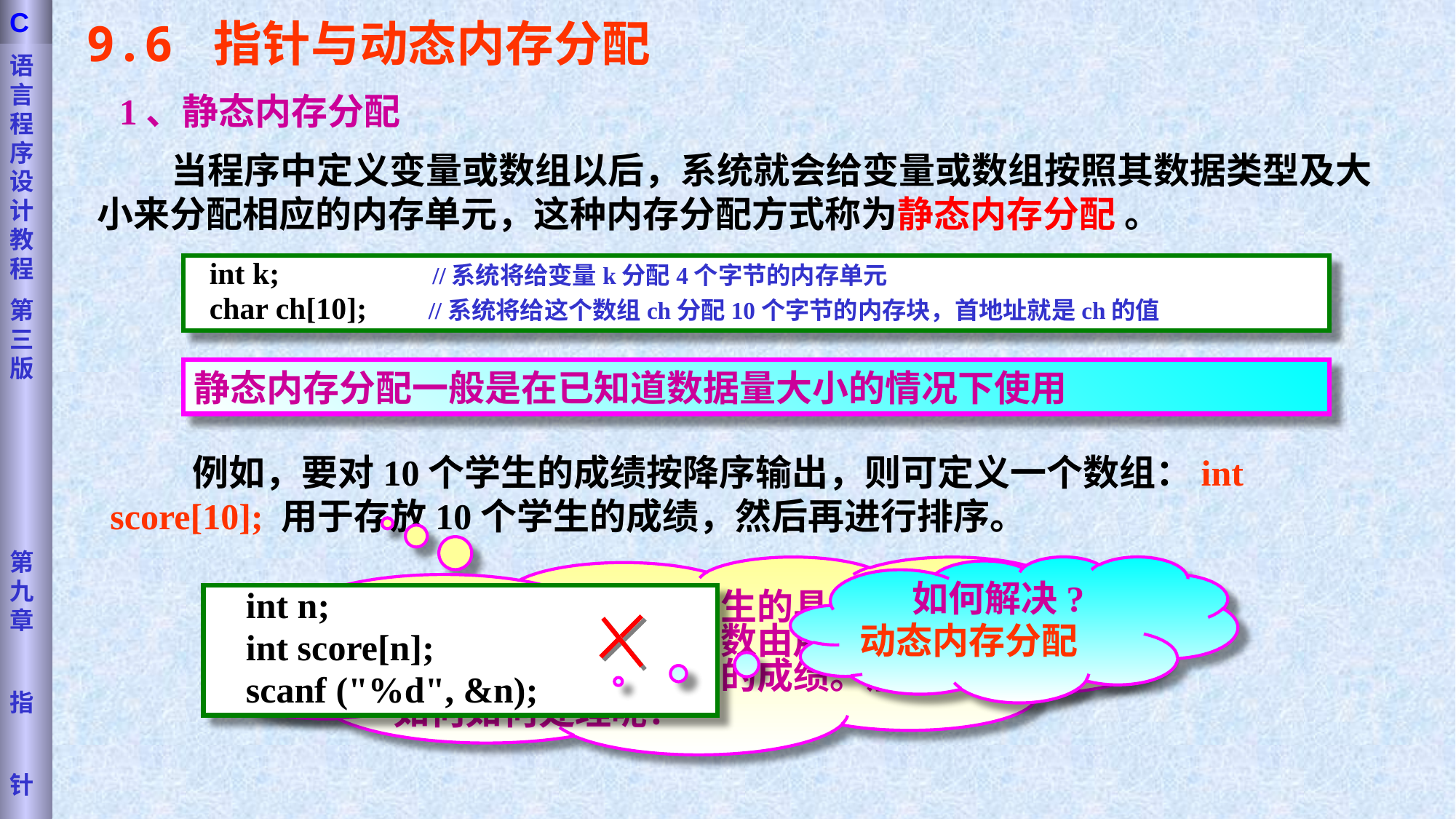

语言程序设计教程
第三版

第九章

指

针
C
9.6 指针与动态内存分配
1、静态内存分配
        当程序中定义变量或数组以后，系统就会给变量或数组按照其数据类型及大小来分配相应的内存单元，这种内存分配方式称为静态内存分配 。
  int k;                    //系统将给变量k分配4个字节的内存单元
  char ch[10];        //系统将给这个数组ch分配10个字节的内存块，首地址就是ch的值
静态内存分配一般是在已知道数据量大小的情况下使用
         例如，要对10个学生的成绩按降序输出，则可定义一个数组：int score[10]; 用于存放10个学生的成绩，然后再进行排序。
    如果事先并不知道学生的具体人数，编写程序时，人数由用户输入，然后再输入学生的成绩。那有如何如何处理呢？
如何解决?

int n;
int score[n];
scanf ("%d", &n);

动态内存分配